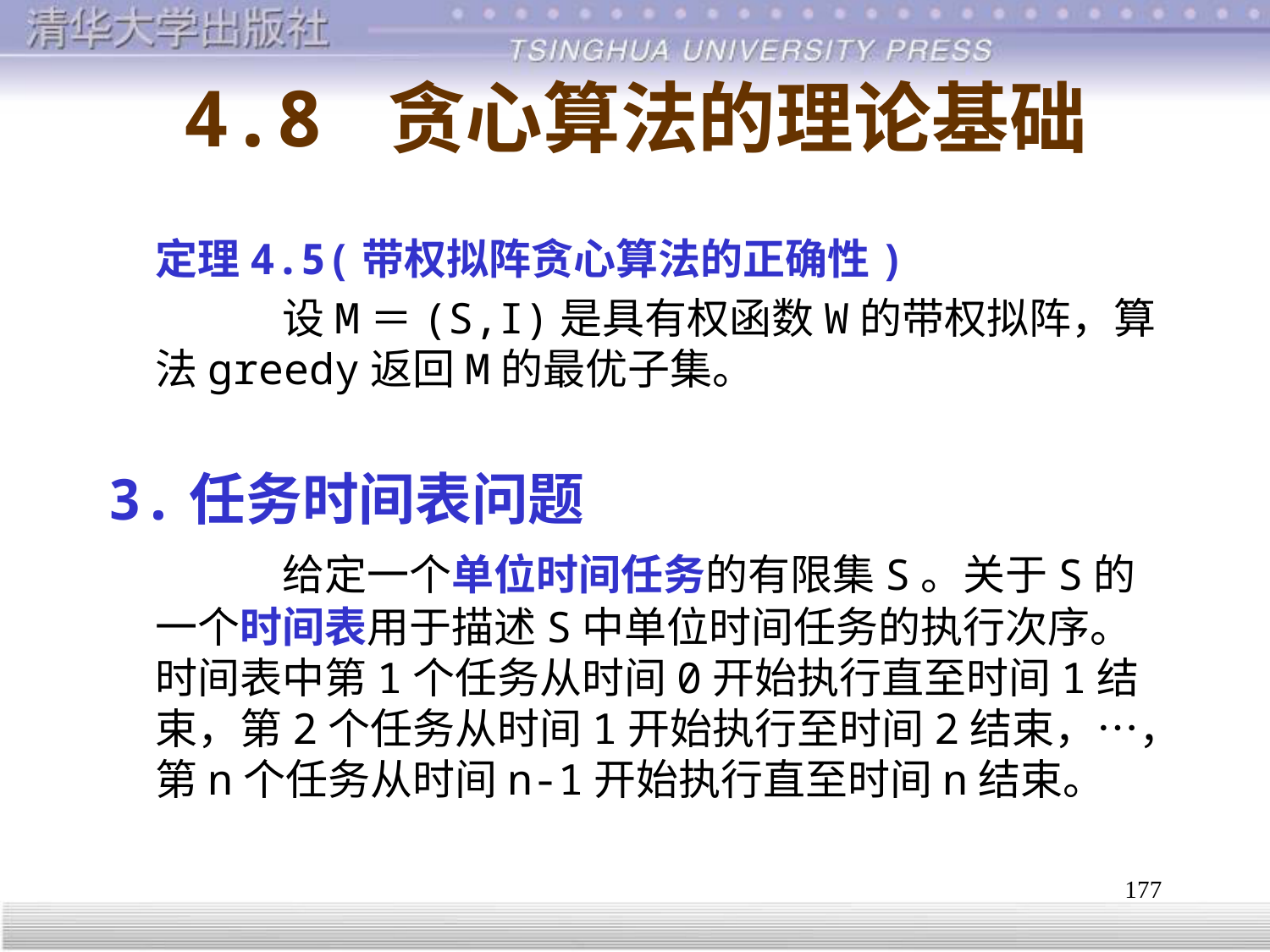

# 4.8 贪心算法的理论基础
	定理4.5(带权拟阵贪心算法的正确性)
		设M＝(S,I)是具有权函数W的带权拟阵，算法greedy返回M的最优子集。

3.任务时间表问题
		给定一个单位时间任务的有限集S。关于S的一个时间表用于描述S中单位时间任务的执行次序。时间表中第1个任务从时间0开始执行直至时间1结束，第2个任务从时间1开始执行至时间2结束，…，第n个任务从时间n-1开始执行直至时间n结束。

177